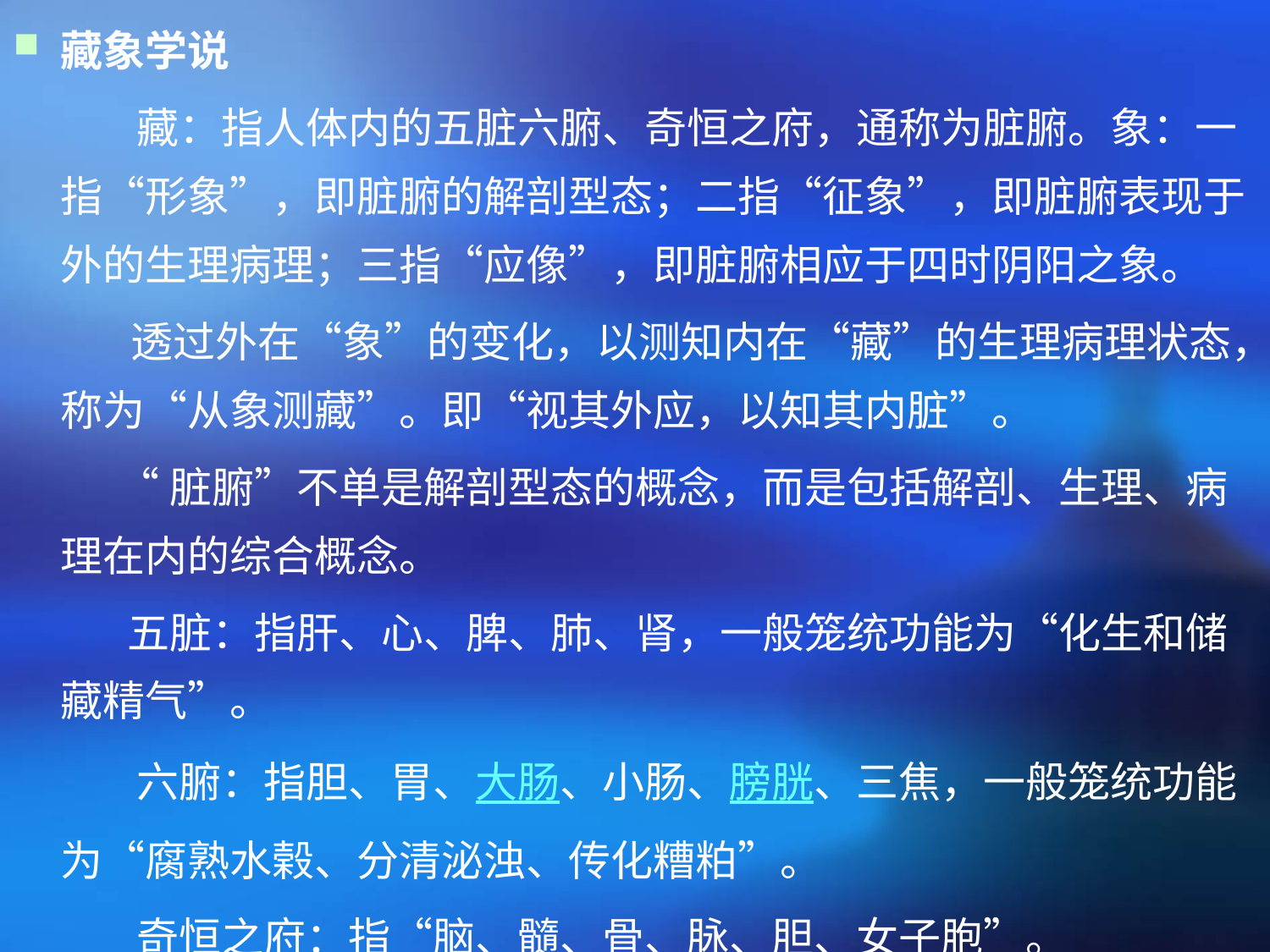

藏象学说
            藏：指人体内的五脏六腑、奇恒之府，通称为脏腑。象：一指“形象”，即脏腑的解剖型态；二指“征象”，即脏腑表现于外的生理病理；三指“应像”，即脏腑相应于四时阴阳之象。
　        透过外在“象”的变化，以测知内在“藏”的生理病理状态，称为“从象测藏”。即“视其外应，以知其内脏”。
           “脏腑”不单是解剖型态的概念，而是包括解剖、生理、病理在内的综合概念。
           五脏：指肝、心、脾、肺、肾，一般笼统功能为“化生和储藏精气”。
            六腑：指胆、胃、大肠、小肠、膀胱、三焦，一般笼统功能为“腐熟水榖、分清泌浊、传化糟粕”。
            奇恒之府：指“脑、髓、骨、脉、胆、女子胞”。